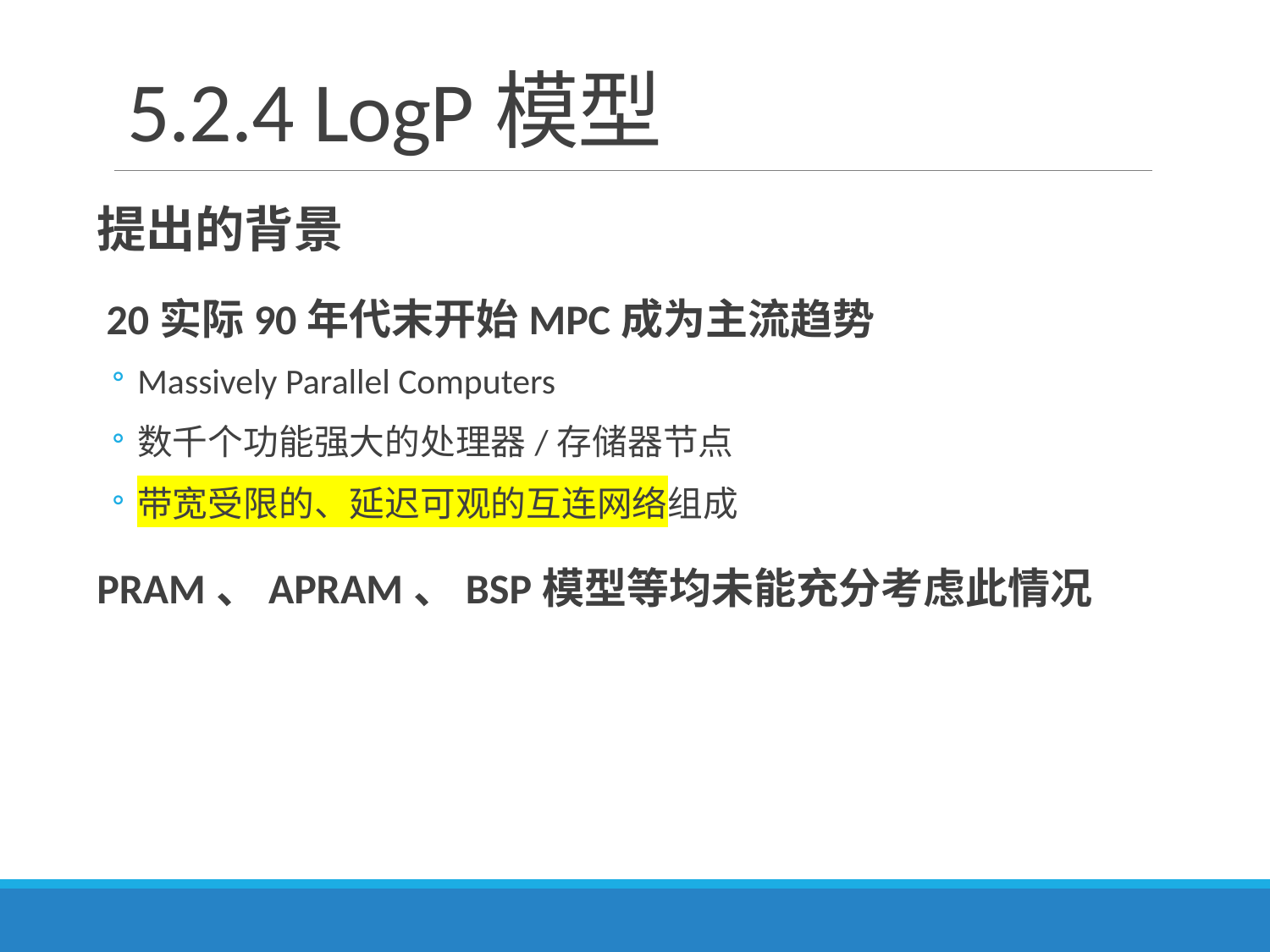

# 5.2.4 LogP模型
提出的背景
 20实际90年代末开始MPC成为主流趋势
Massively Parallel Computers
数千个功能强大的处理器/存储器节点
带宽受限的、延迟可观的互连网络组成
PRAM、APRAM、BSP模型等均未能充分考虑此情况

39